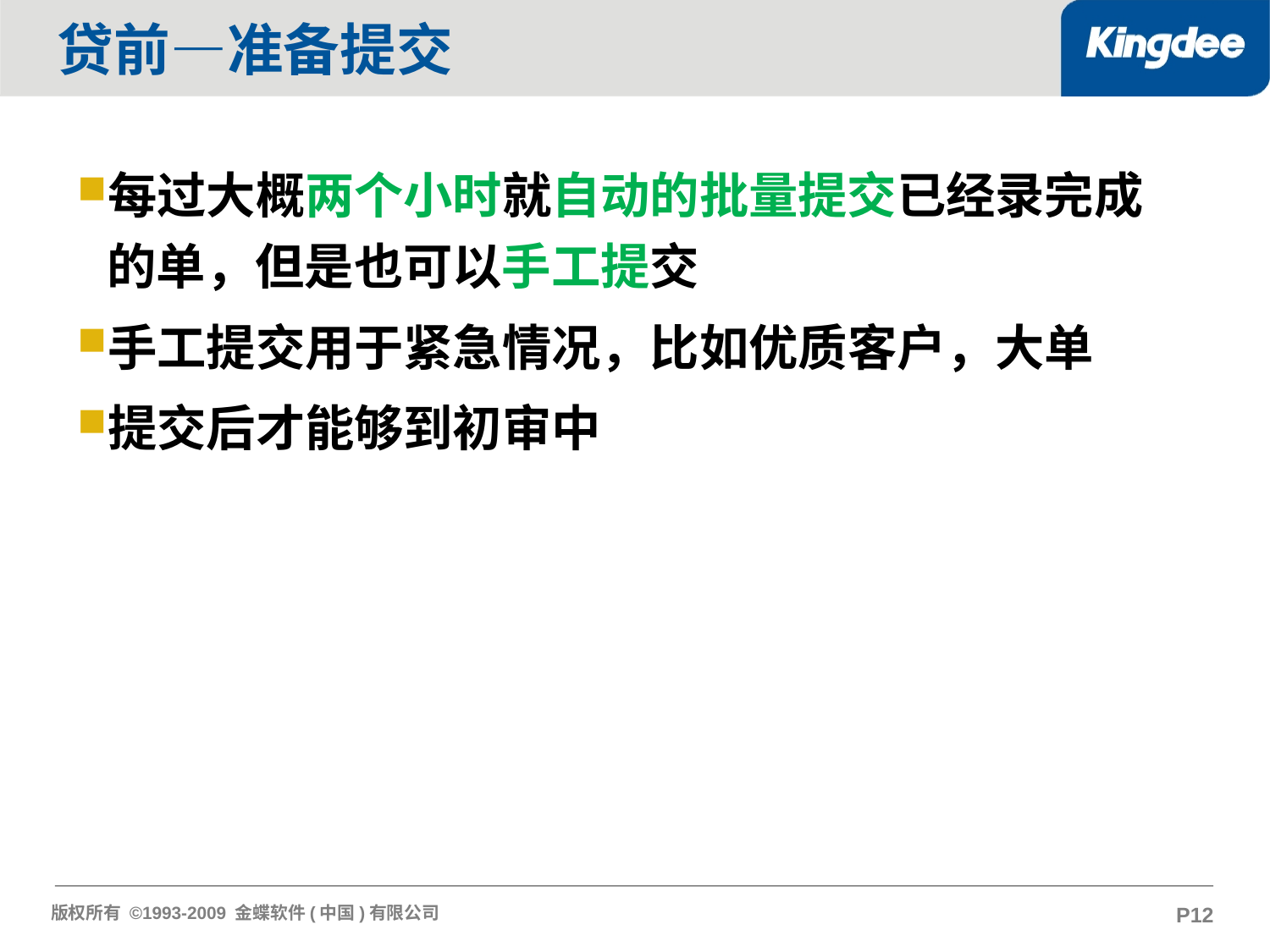

贷前—准备提交
每过大概两个小时就自动的批量提交已经录完成的单，但是也可以手工提交
手工提交用于紧急情况，比如优质客户，大单
提交后才能够到初审中